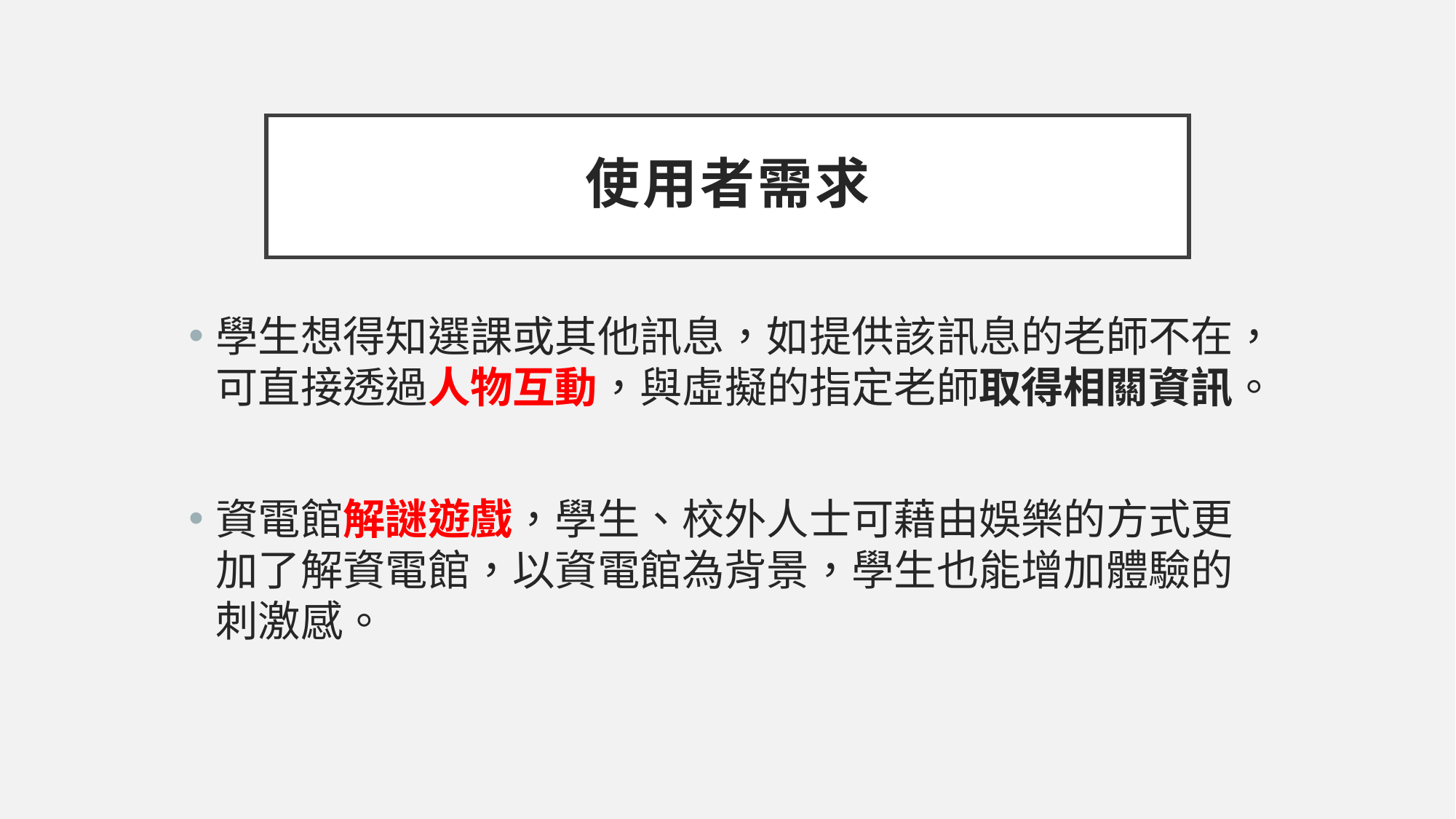

# 使用者需求
學生想得知選課或其他訊息，如提供該訊息的老師不在，可直接透過人物互動，與虛擬的指定老師取得相關資訊。

資電館解謎遊戲，學生、校外人士可藉由娛樂的方式更加了解資電館，以資電館為背景，學生也能增加體驗的刺激感。